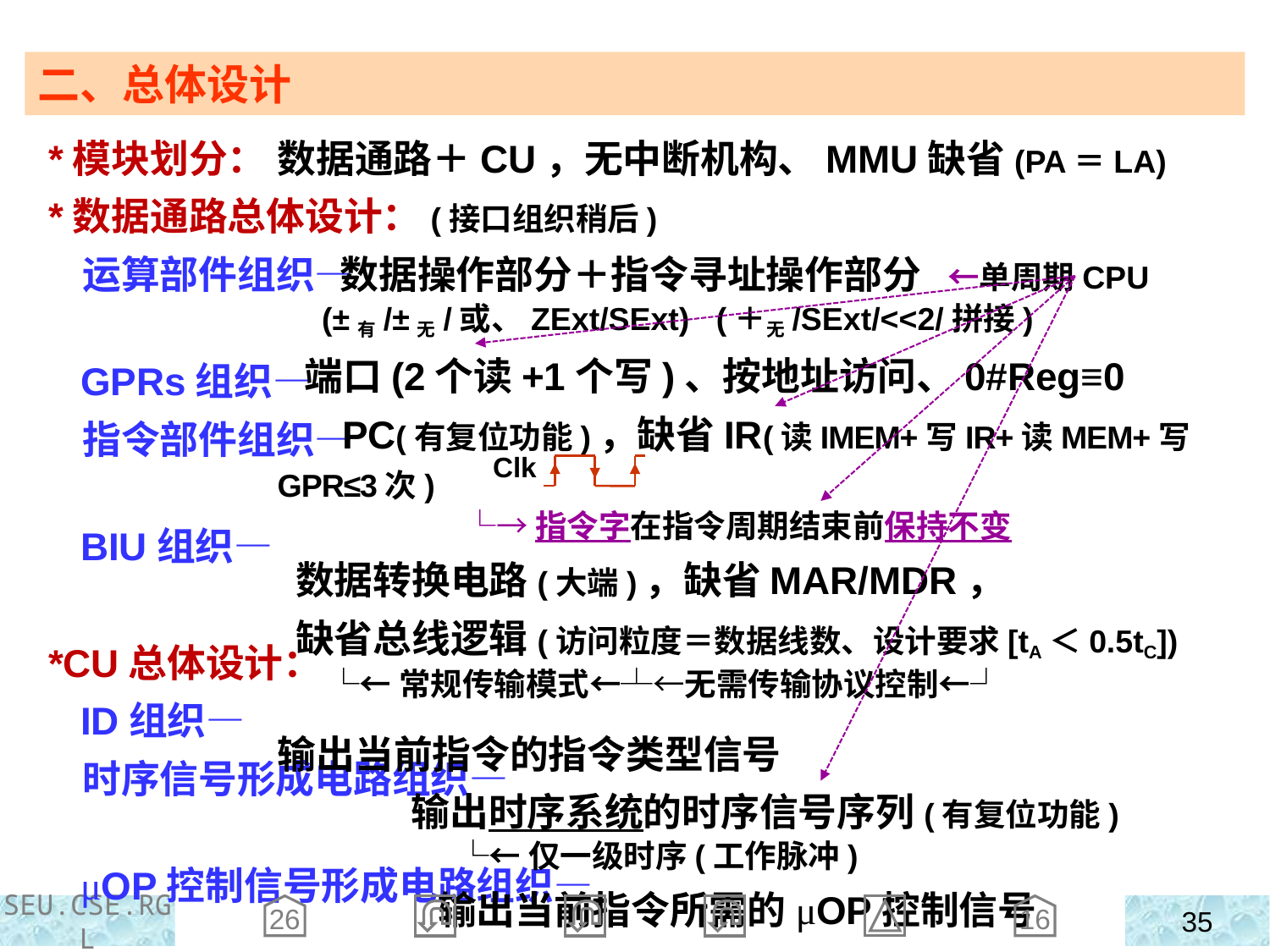

二、总体设计
 *模块划分：
 *数据通路总体设计：(接口组织稍后)
    运算部件组织—

    GPRs组织—
    指令部件组织—

    BIU组织—

 *CU总体设计：
    ID组织—
    时序信号形成电路组织—

    μOP控制信号形成电路组织—
数据通路＋CU，无中断机构、MMU缺省(PA＝LA)

      数据操作部分＋指令寻址操作部分   ←单周期CPU
     (±有/±无/或、ZExt/SExt)   (＋无/SExt/<<2/拼接)
  端口(2个读+1个写)、按地址访问、0#Reg≡0
      PC(有复位功能)，缺省IR(读IMEM+写IR+读MEM+写GPR≤3次)
                          └→指令字在指令周期结束前保持不变
 数据转换电路(大端)，缺省MAR/MDR，
 缺省总线逻辑(访问粒度＝数据线数、设计要求[tA＜0.5tC])
       └←常规传输模式←┴←无需传输协议控制←┘
输出当前指令的指令类型信号
              输出时序系统的时序信号序列(有复位功能)
                         └←仅一级时序(工作脉冲)
                 输出当前指令所需的μOP控制信号
Clk
26
16
SEU.CSE.RGL

35